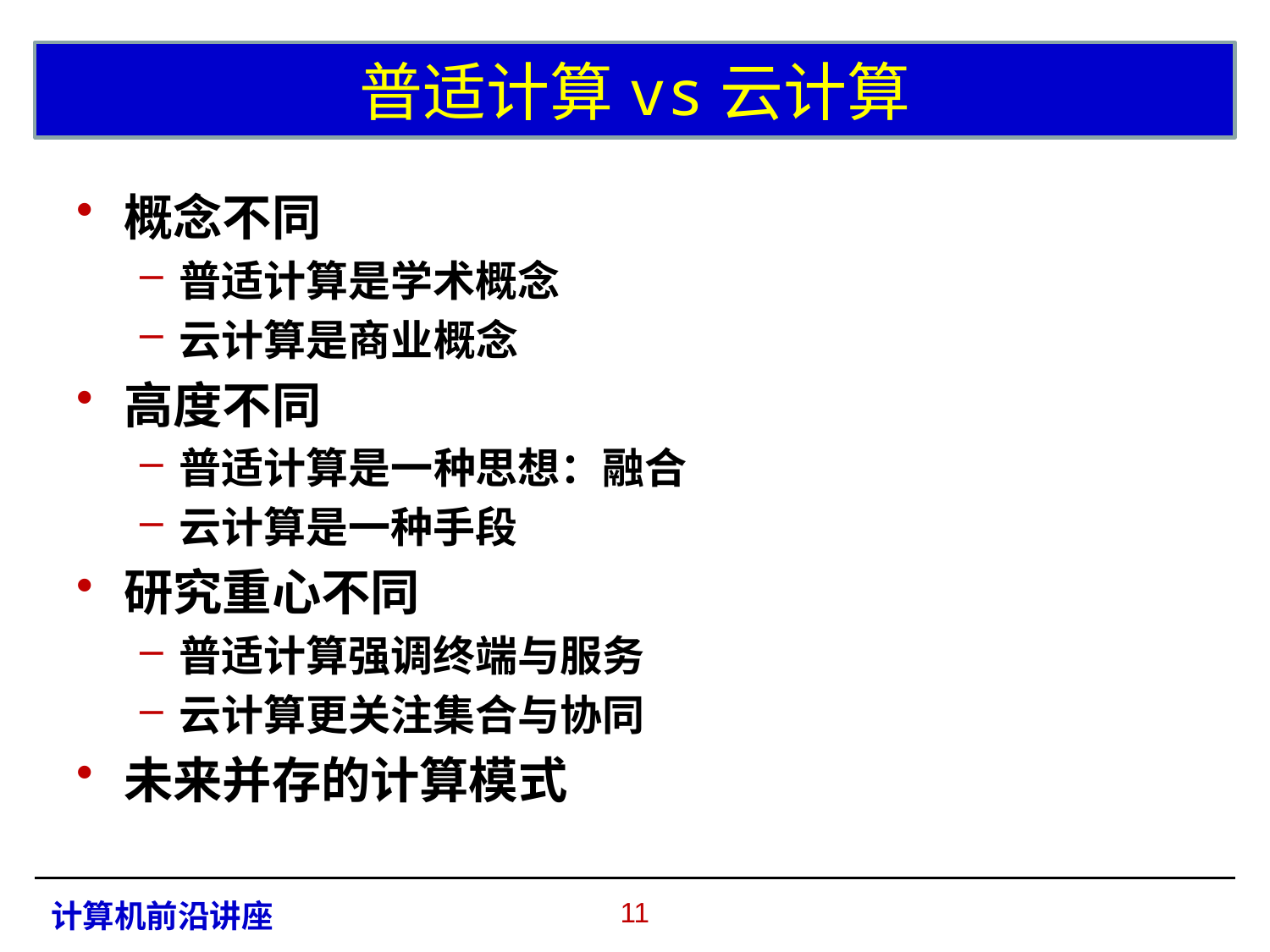

# 普适计算vs云计算
概念不同
普适计算是学术概念
云计算是商业概念
高度不同
普适计算是一种思想：融合
云计算是一种手段
研究重心不同
普适计算强调终端与服务
云计算更关注集合与协同
未来并存的计算模式
11